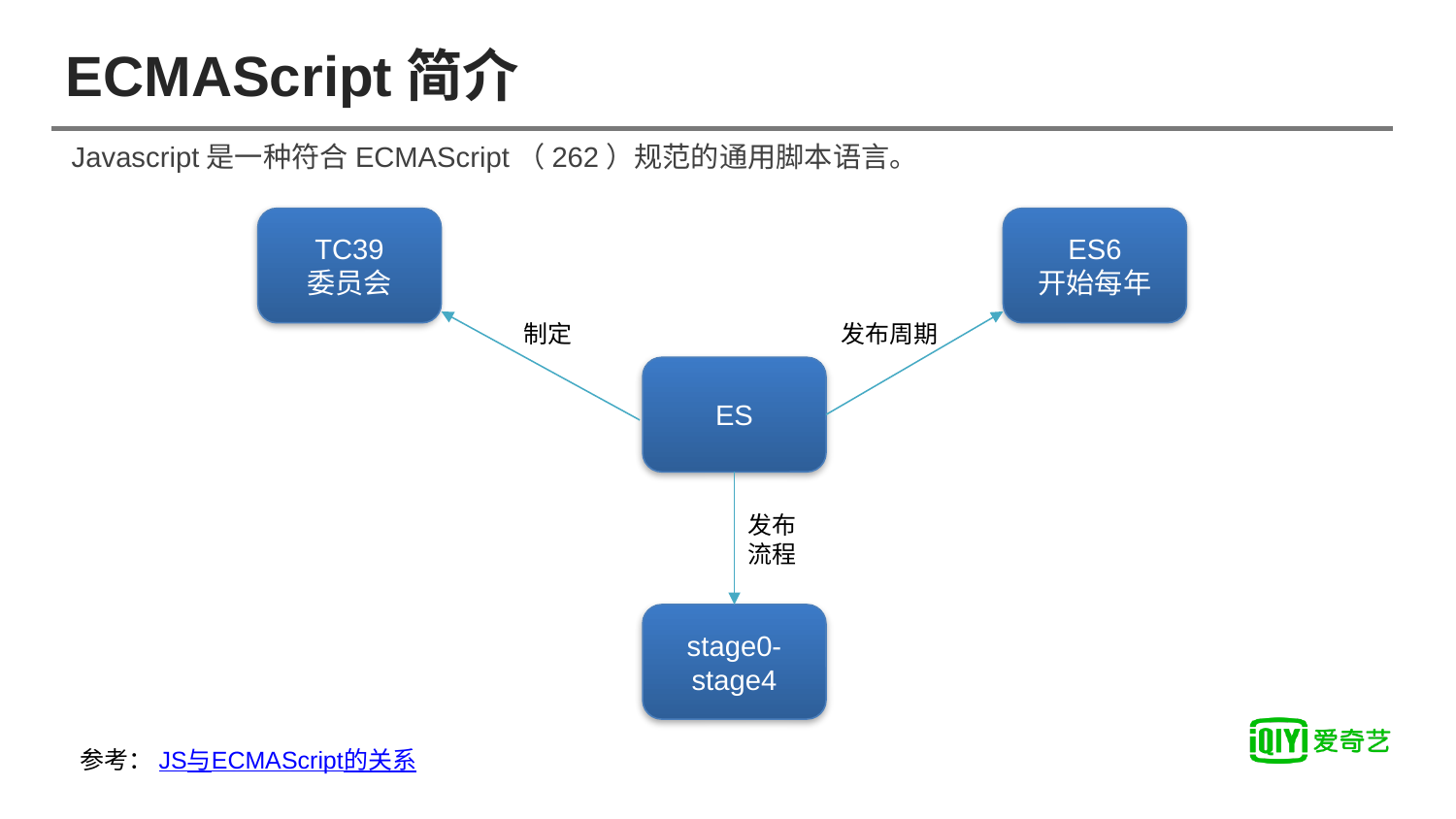

# ECMAScript简介
Javascript是一种符合ECMAScript（262）规范的通用脚本语言。
TC39
委员会
ES6
开始每年
制定
发布周期
ES
发布流程
stage0-stage4
参考：JS与ECMAScript的关系